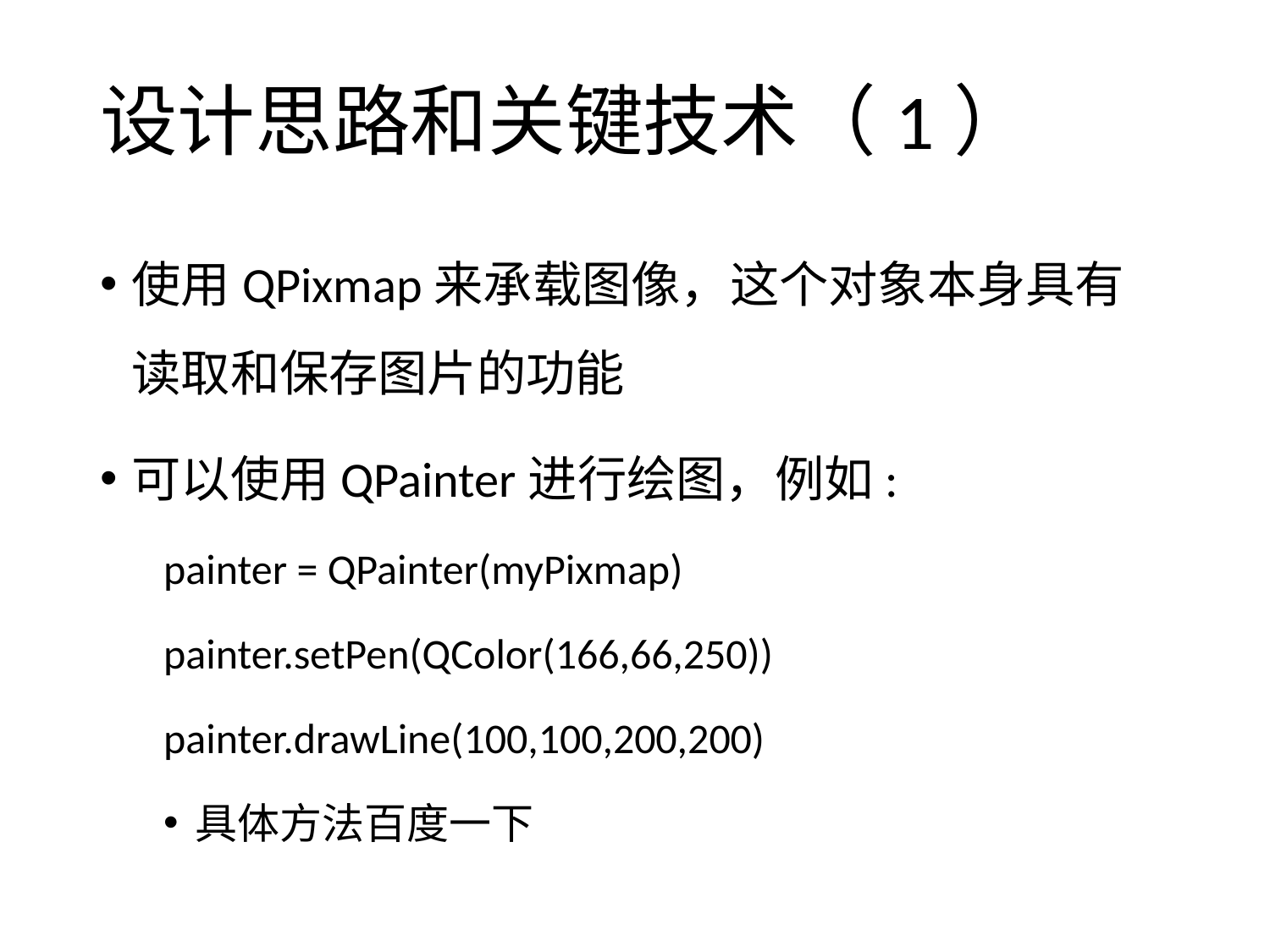

# 设计思路和关键技术（1）
使用QPixmap来承载图像，这个对象本身具有读取和保存图片的功能
可以使用QPainter进行绘图，例如:
painter = QPainter(myPixmap)
painter.setPen(QColor(166,66,250))
painter.drawLine(100,100,200,200)
具体方法百度一下